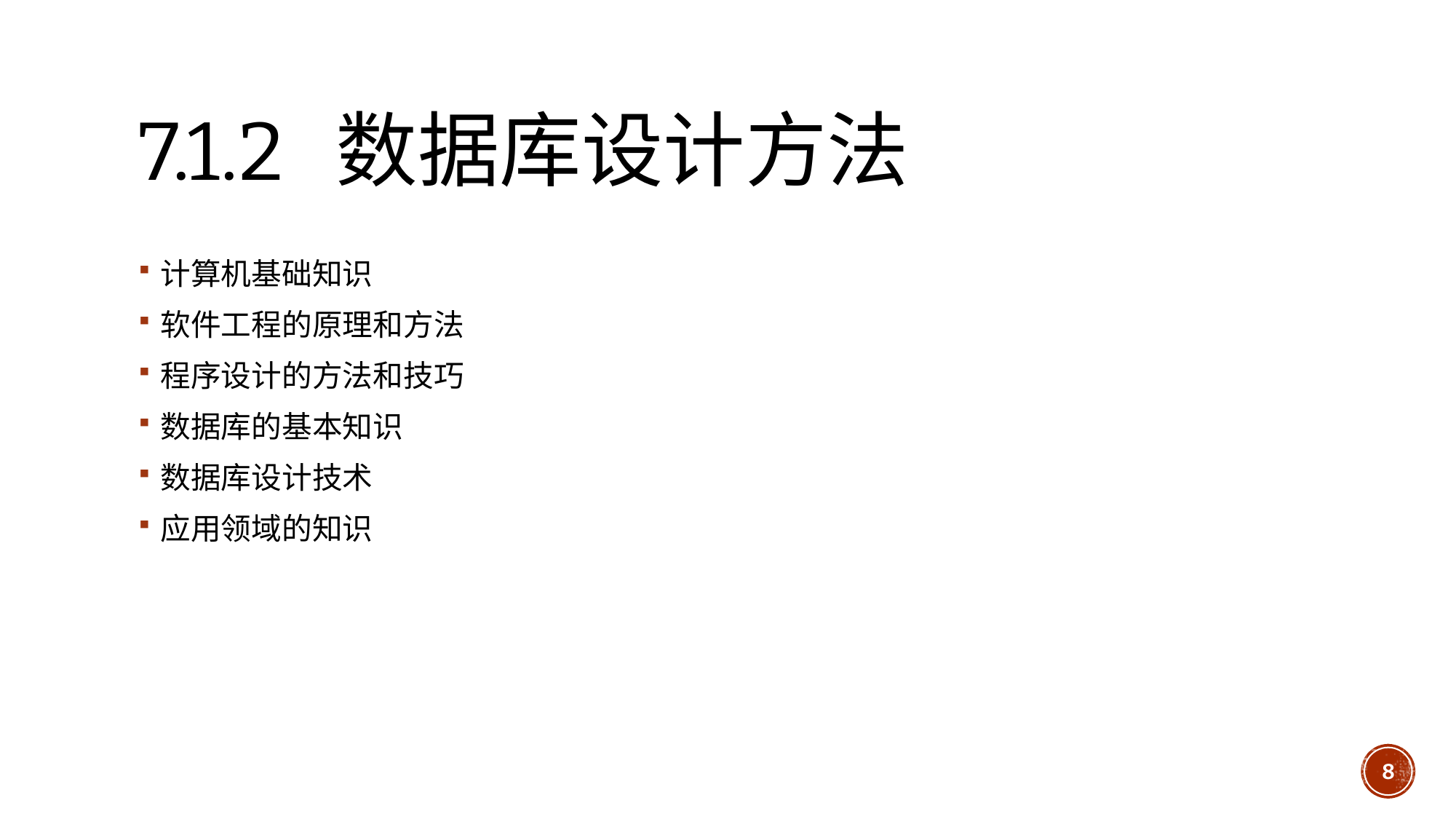

# 7.1.2  数据库设计方法
计算机基础知识
软件工程的原理和方法
程序设计的方法和技巧
数据库的基本知识
数据库设计技术
应用领域的知识
8